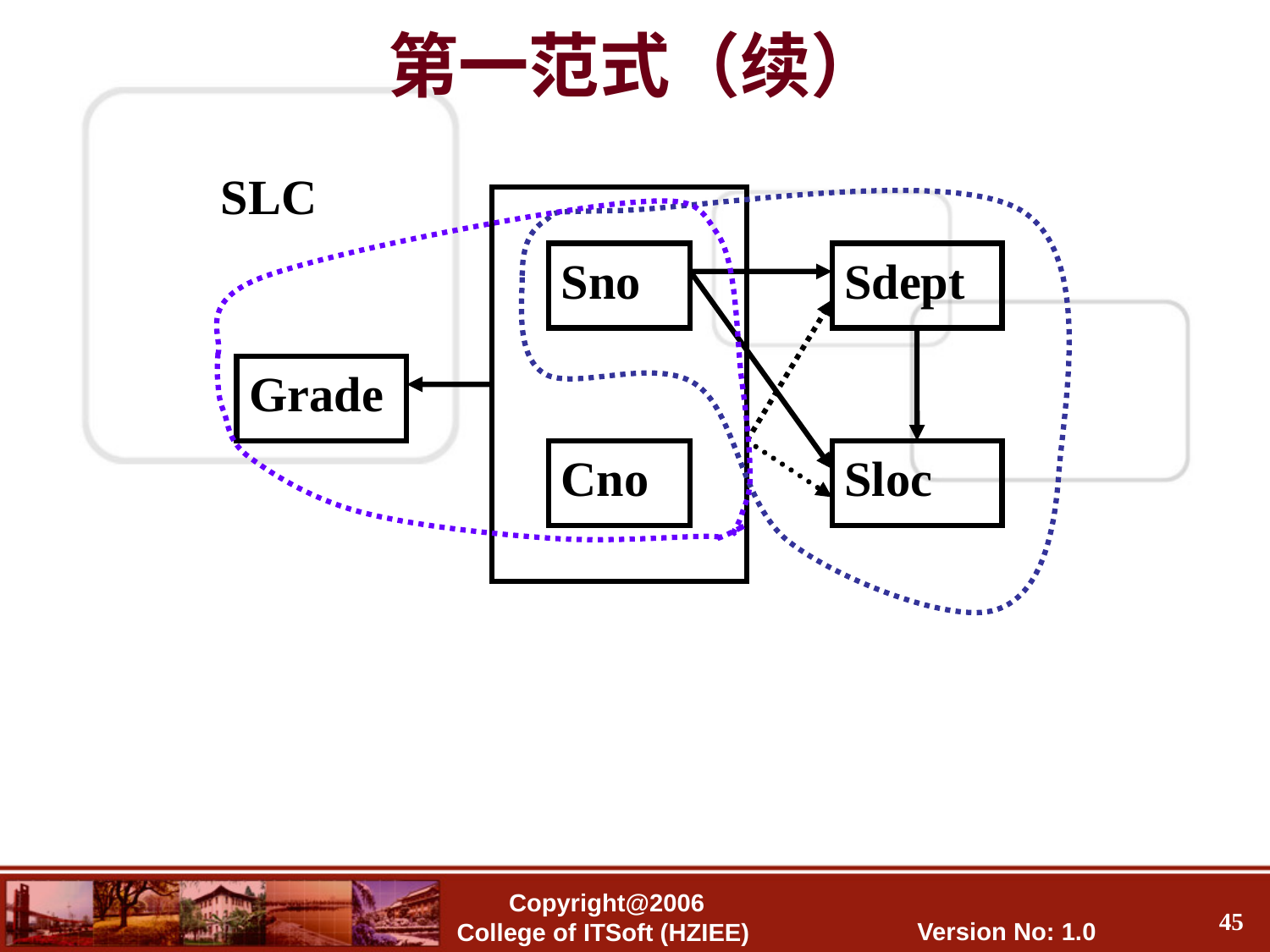

第一范式（续）

SLC

Sno
Sdept

Grade

Cno

Sloc